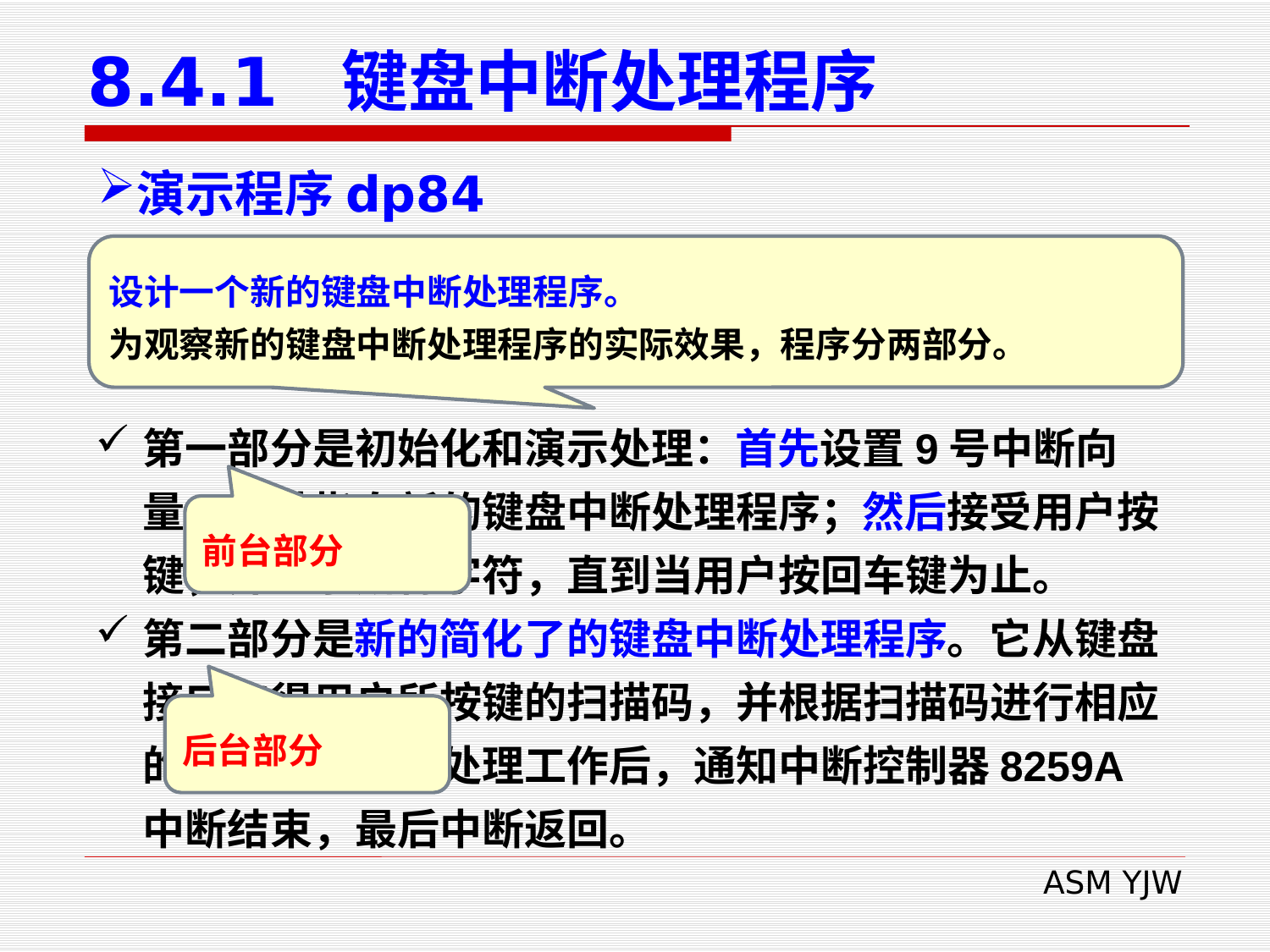

# 8.4.1  键盘中断处理程序
演示程序dp84
设计一个新的键盘中断处理程序。
为观察新的键盘中断处理程序的实际效果，程序分两部分。

第一部分是初始化和演示处理：首先设置9号中断向量，使其指向新的键盘中断处理程序；然后接受用户按键，并显示所得字符，直到当用户按回车键为止。
第二部分是新的简化了的键盘中断处理程序。它从键盘接口取得用户所按键的扫描码，并根据扫描码进行相应的处理，在完成处理工作后，通知中断控制器8259A中断结束，最后中断返回。
前台部分
后台部分